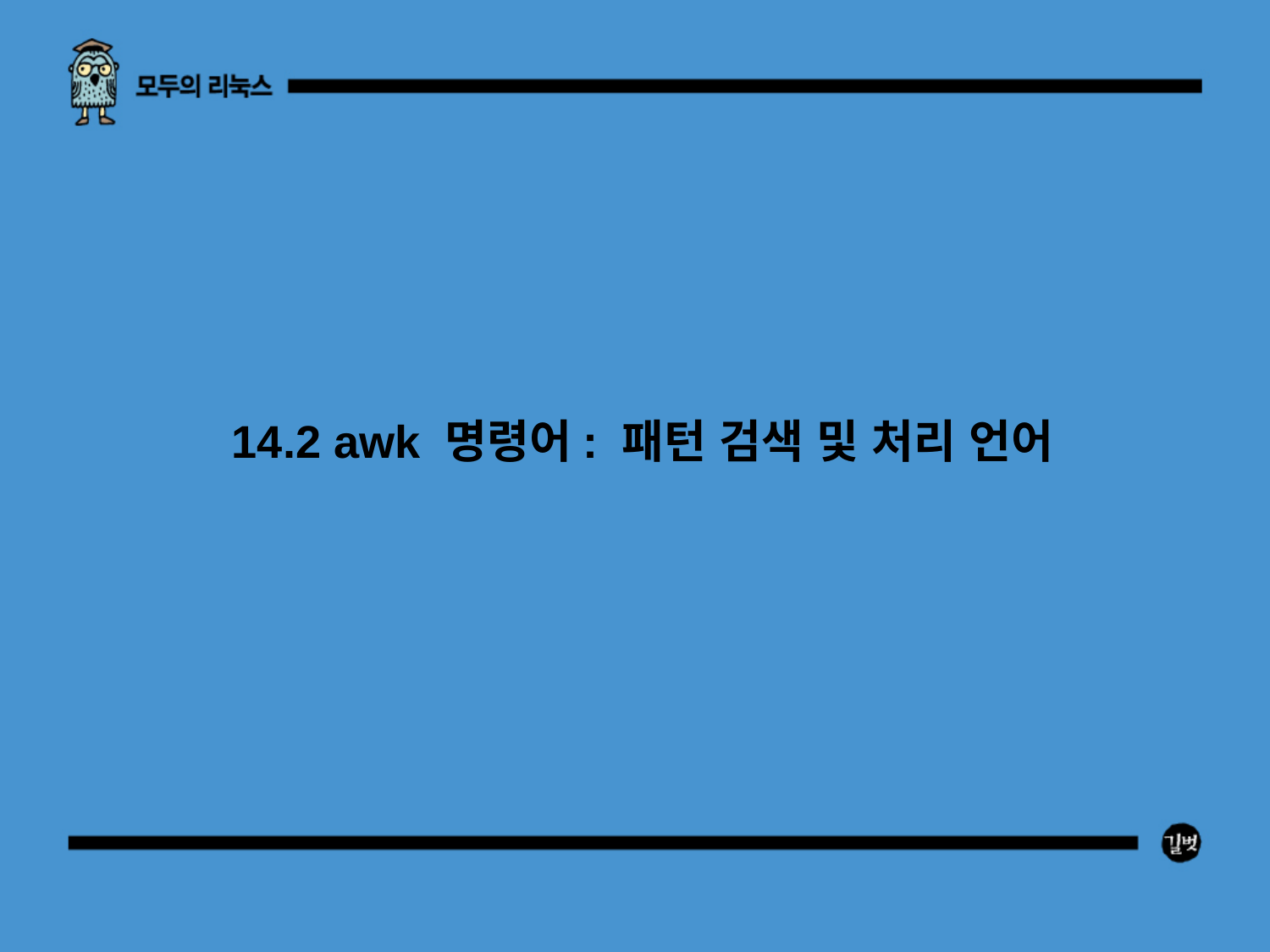

14.2 awk 명령어: 패턴 검색 및 처리 언어